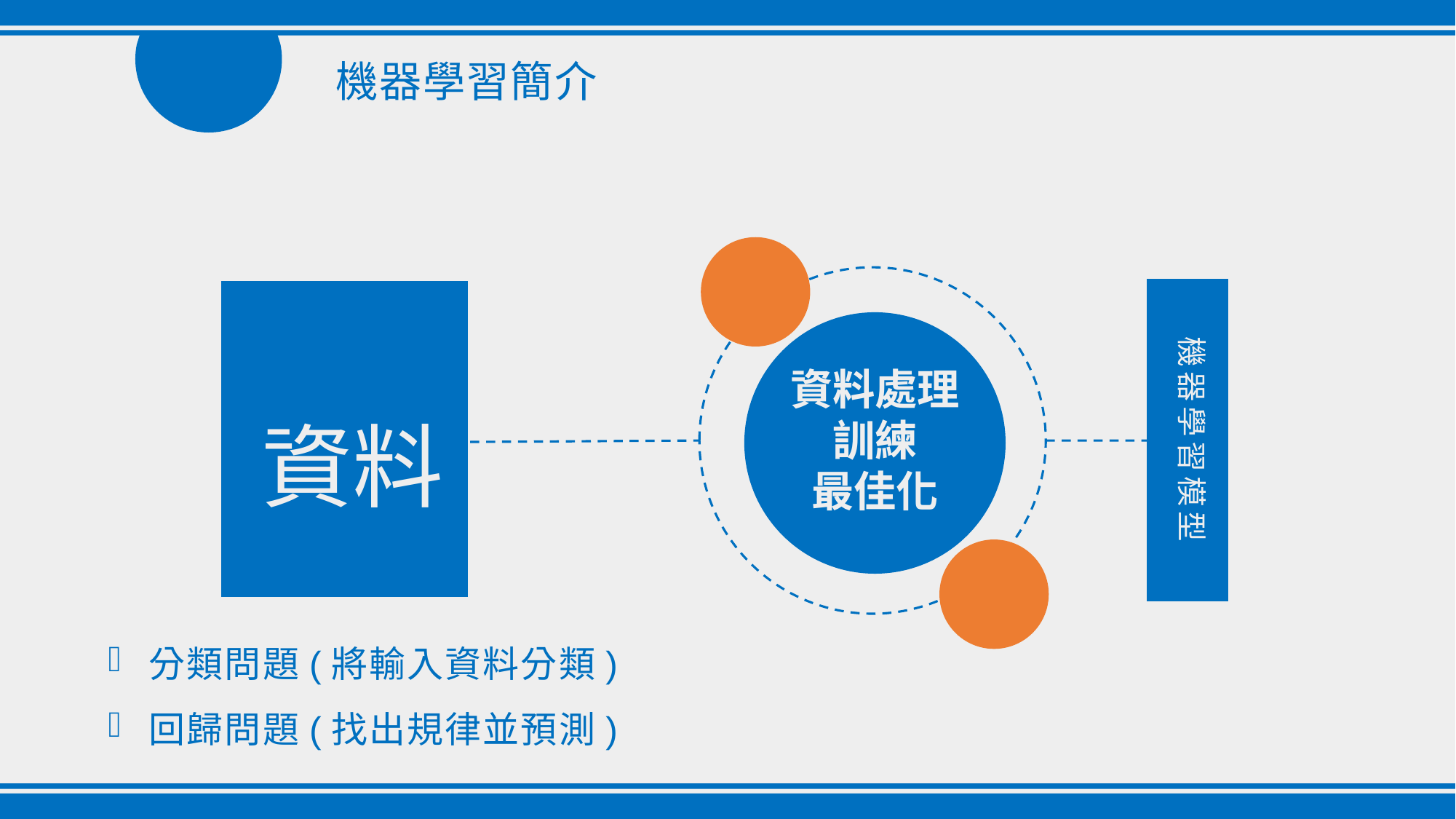

機器學習簡介

機器學習模型

資料

資料處理
訓練
最佳化

分類問題(將輸入資料分類)
回歸問題(找出規律並預測)